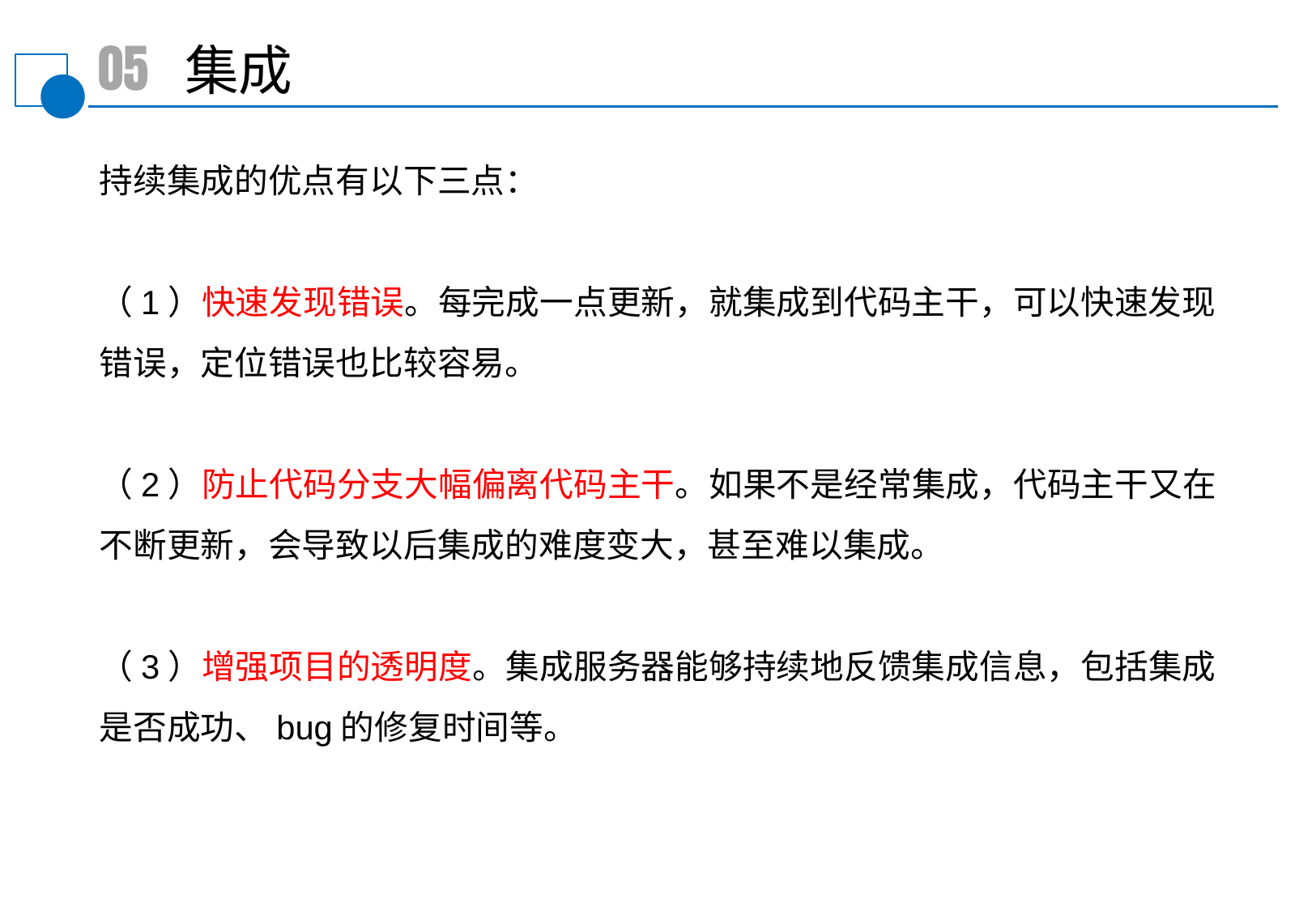

集成
05

持续集成的优点有以下三点：

（1）快速发现错误。每完成一点更新，就集成到代码主干，可以快速发现错误，定位错误也比较容易。

（2）防止代码分支大幅偏离代码主干。如果不是经常集成，代码主干又在不断更新，会导致以后集成的难度变大，甚至难以集成。

（3）增强项目的透明度。集成服务器能够持续地反馈集成信息，包括集成是否成功、bug的修复时间等。